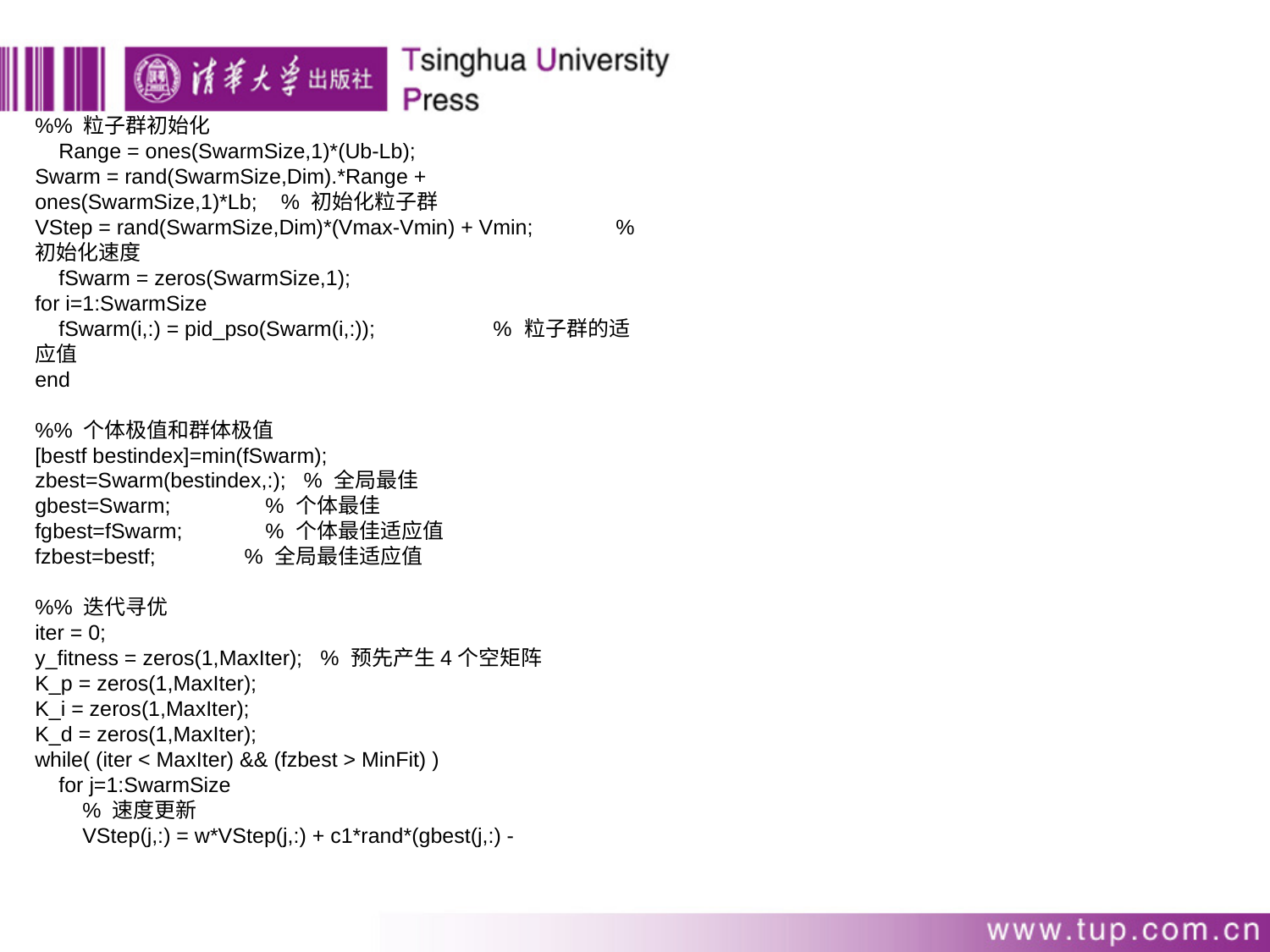

%% 粒子群初始化
    Range = ones(SwarmSize,1)*(Ub-Lb);
Swarm = rand(SwarmSize,Dim).*Range + ones(SwarmSize,1)*Lb;    % 初始化粒子群
VStep = rand(SwarmSize,Dim)*(Vmax-Vmin) + Vmin;              % 初始化速度
    fSwarm = zeros(SwarmSize,1);
for i=1:SwarmSize
    fSwarm(i,:) = pid_pso(Swarm(i,:));                    % 粒子群的适应值
end

%% 个体极值和群体极值
[bestf bestindex]=min(fSwarm);
zbest=Swarm(bestindex,:);   % 全局最佳
gbest=Swarm;                % 个体最佳
fgbest=fSwarm;              % 个体最佳适应值
fzbest=bestf;               % 全局最佳适应值

%% 迭代寻优
iter = 0;
y_fitness = zeros(1,MaxIter);   % 预先产生4个空矩阵
K_p = zeros(1,MaxIter);
K_i = zeros(1,MaxIter);
K_d = zeros(1,MaxIter);
while( (iter < MaxIter) && (fzbest > MinFit) )
    for j=1:SwarmSize
        % 速度更新
        VStep(j,:) = w*VStep(j,:) + c1*rand*(gbest(j,:) -